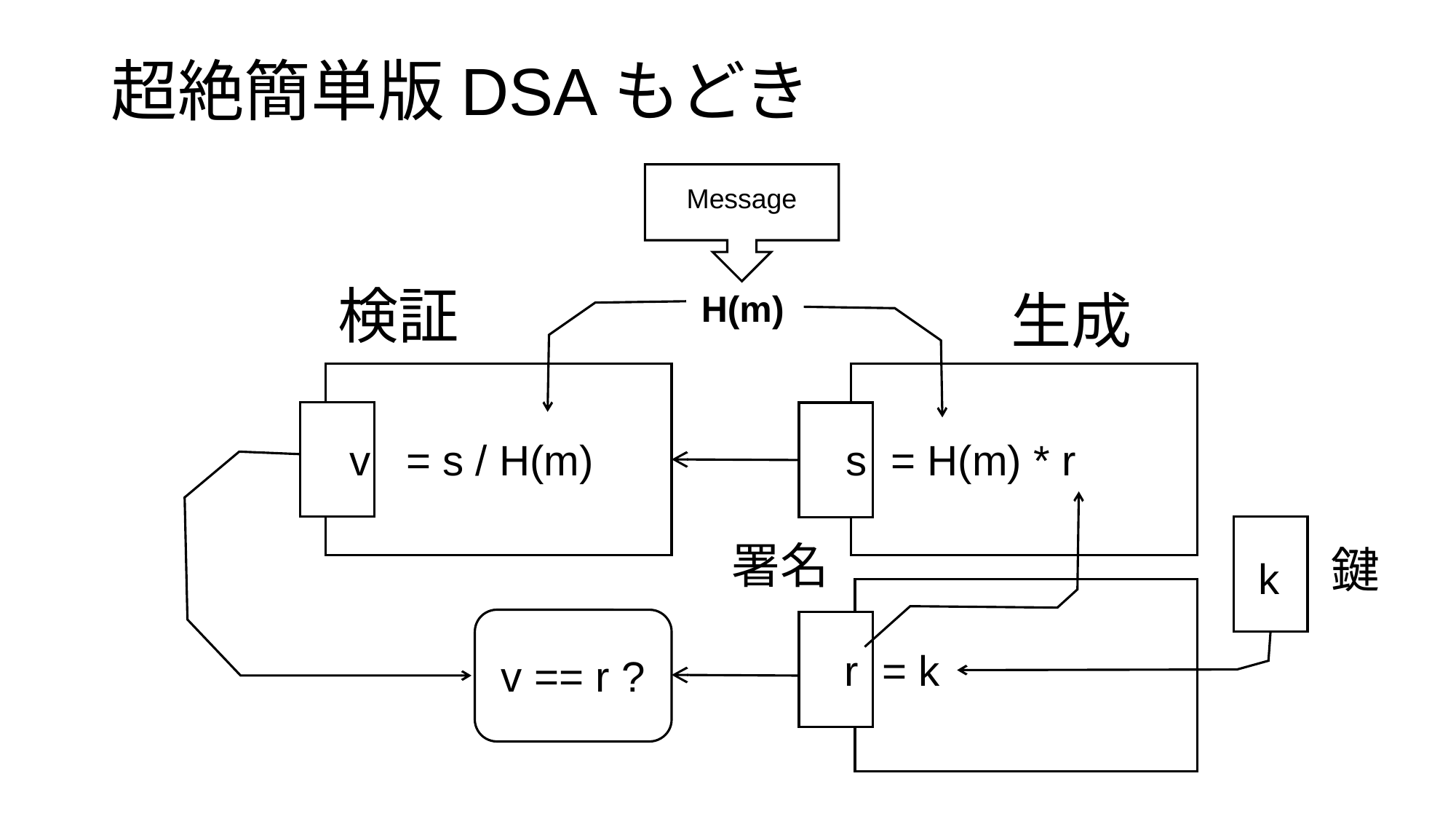

# 超絶簡単版DSAもどき

Message
検証
生成
H(m)

v   = s / H(m)
s  = H(m) * r

署名
鍵
k

r  = k
v == r ?